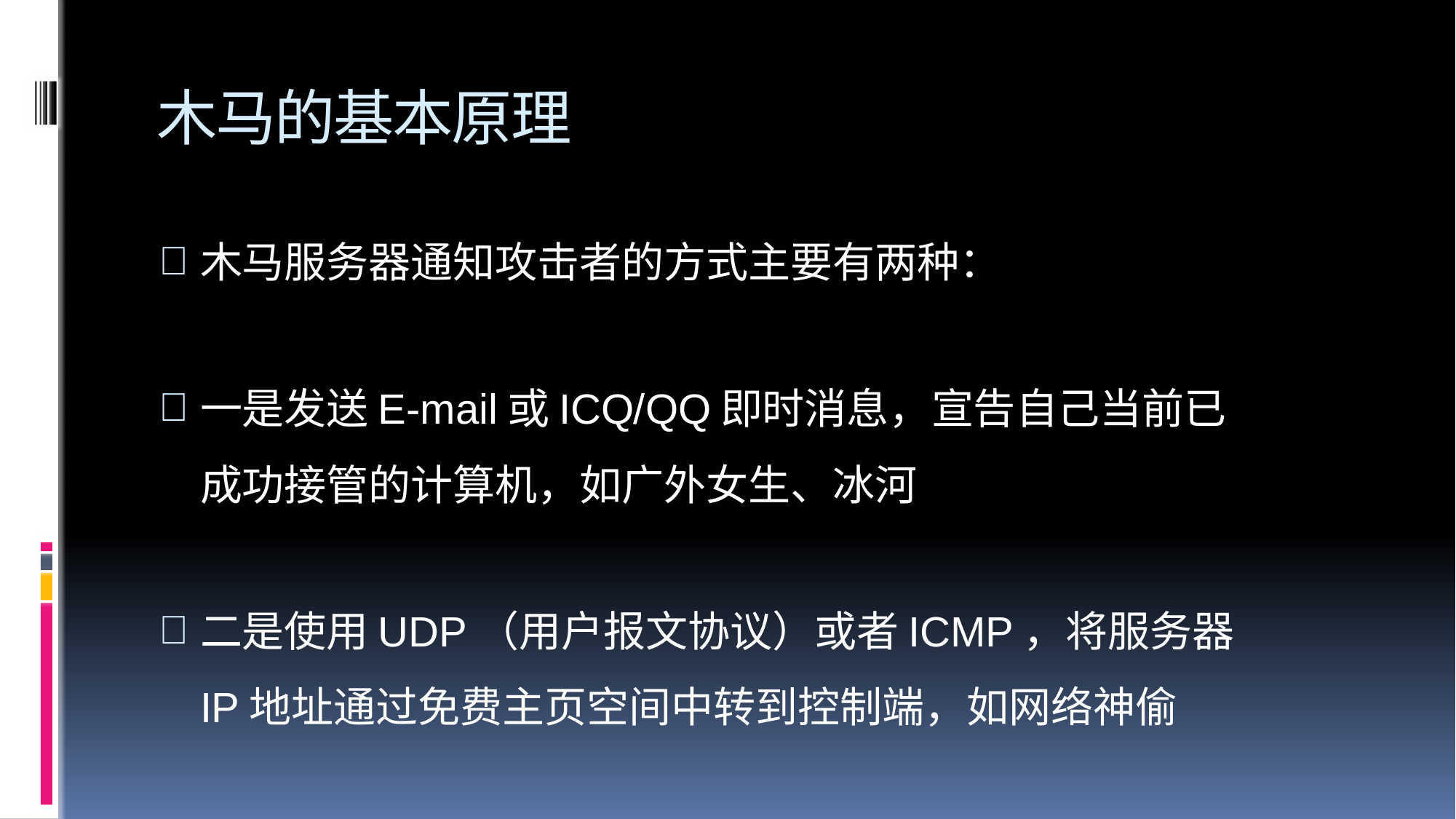

# 木马的基本原理
木马服务器通知攻击者的方式主要有两种：

一是发送E-mail或ICQ/QQ即时消息，宣告自己当前已成功接管的计算机，如广外女生、冰河

二是使用UDP（用户报文协议）或者ICMP，将服务器IP地址通过免费主页空间中转到控制端，如网络神偷